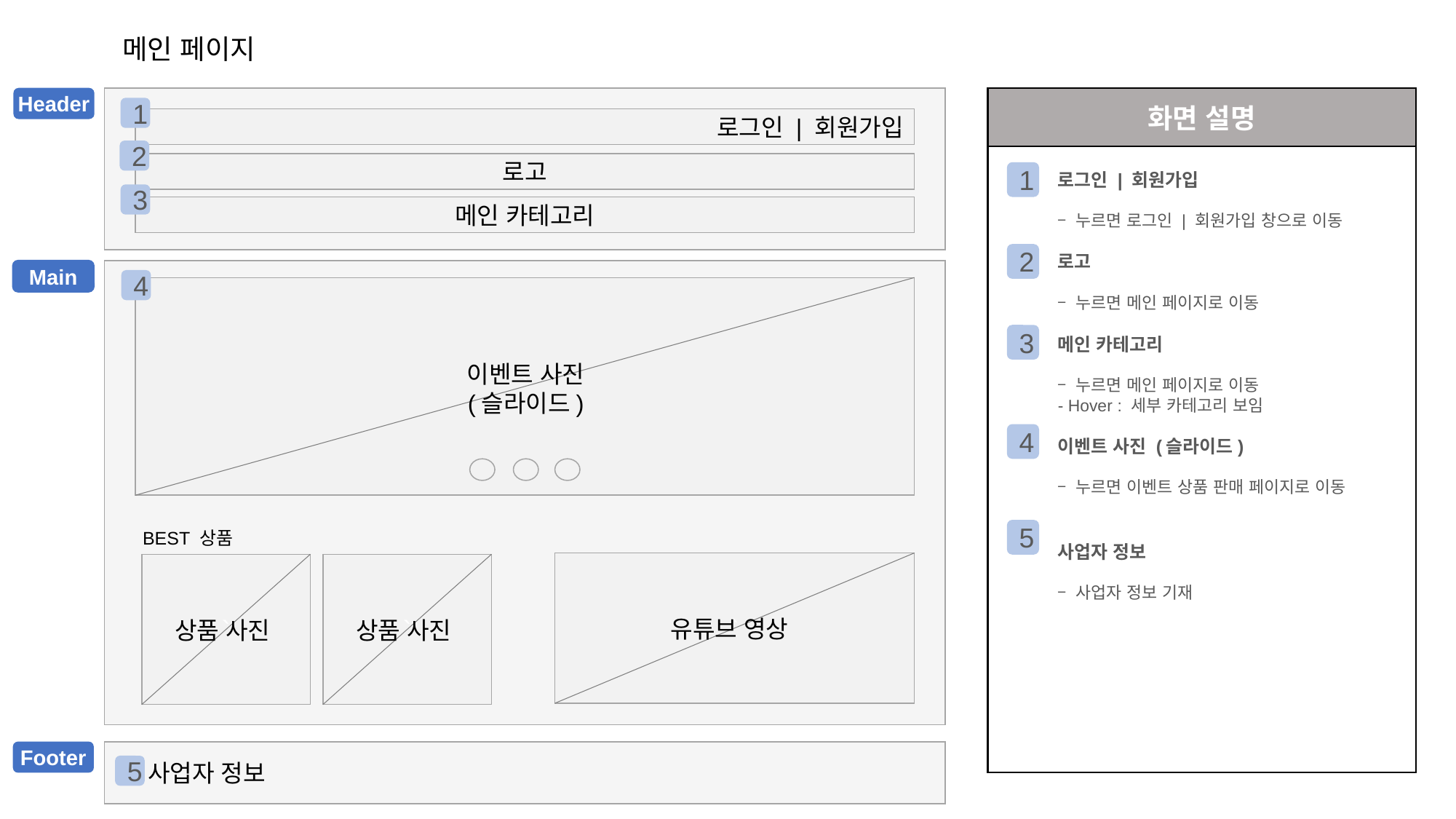

메인 페이지
화면 설명
Header

1
로그인 | 회원가입
2

로고
1
로그인 | 회원가입

– 누르면 로그인 | 회원가입 창으로 이동
3
메인 카테고리
2
로고

– 누르면 메인 페이지로 이동
Main

4
`
3
메인 카테고리

– 누르면 메인 페이지로 이동
- Hover : 세부 카테고리 보임
이벤트 사진
(슬라이드)
4
이벤트 사진 (슬라이드)

– 누르면 이벤트 상품 판매 페이지로 이동

5
사업자 정보

– 사업자 정보 기재
BEST 상품
`
`
`
유튜브 영상
상품 사진
상품 사진
Footer
    사업자 정보
5